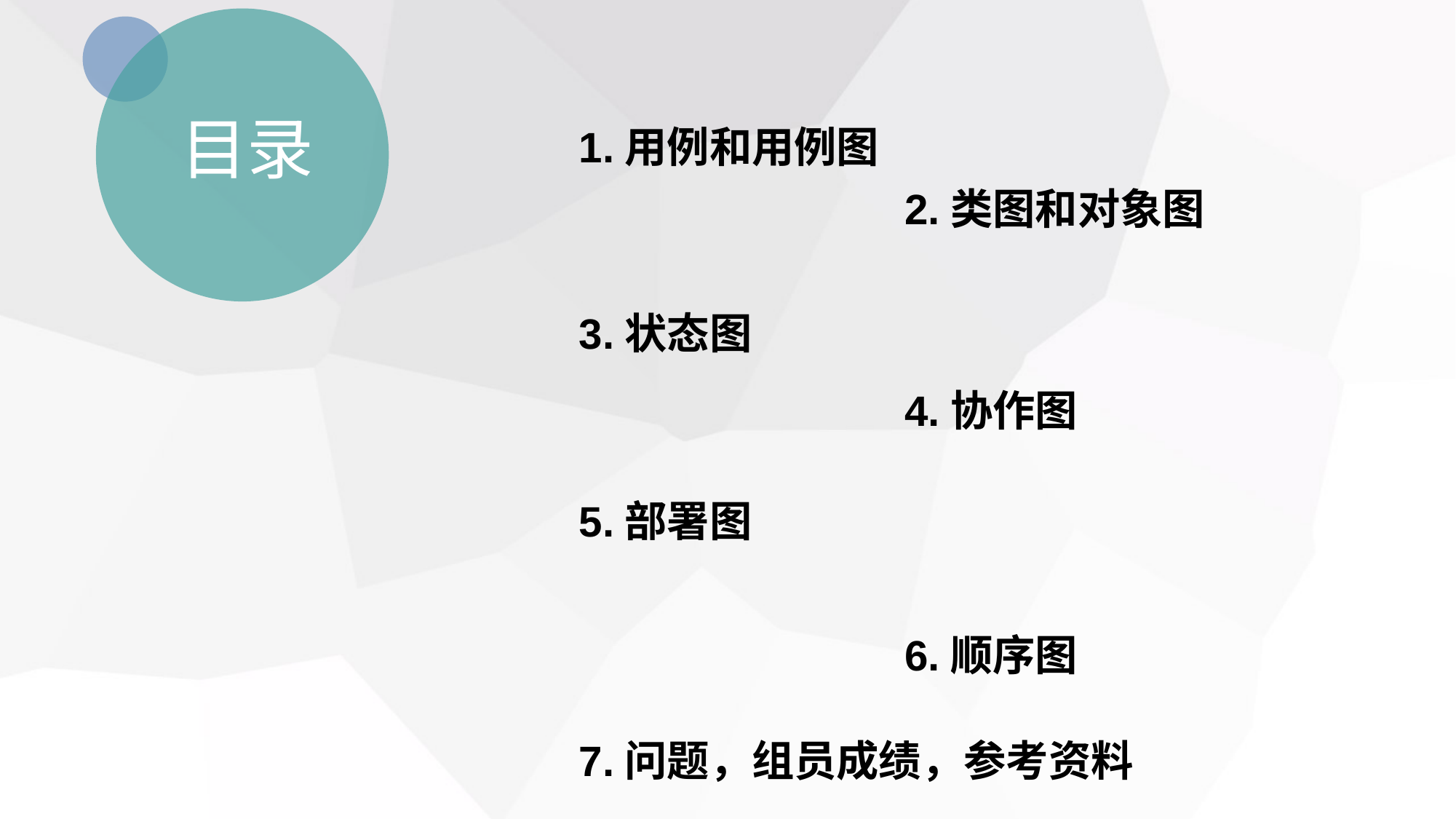

目录
1.用例和用例图
2.类图和对象图
3.状态图
4.协作图
5.部署图
6.顺序图
7.问题，组员成绩，参考资料